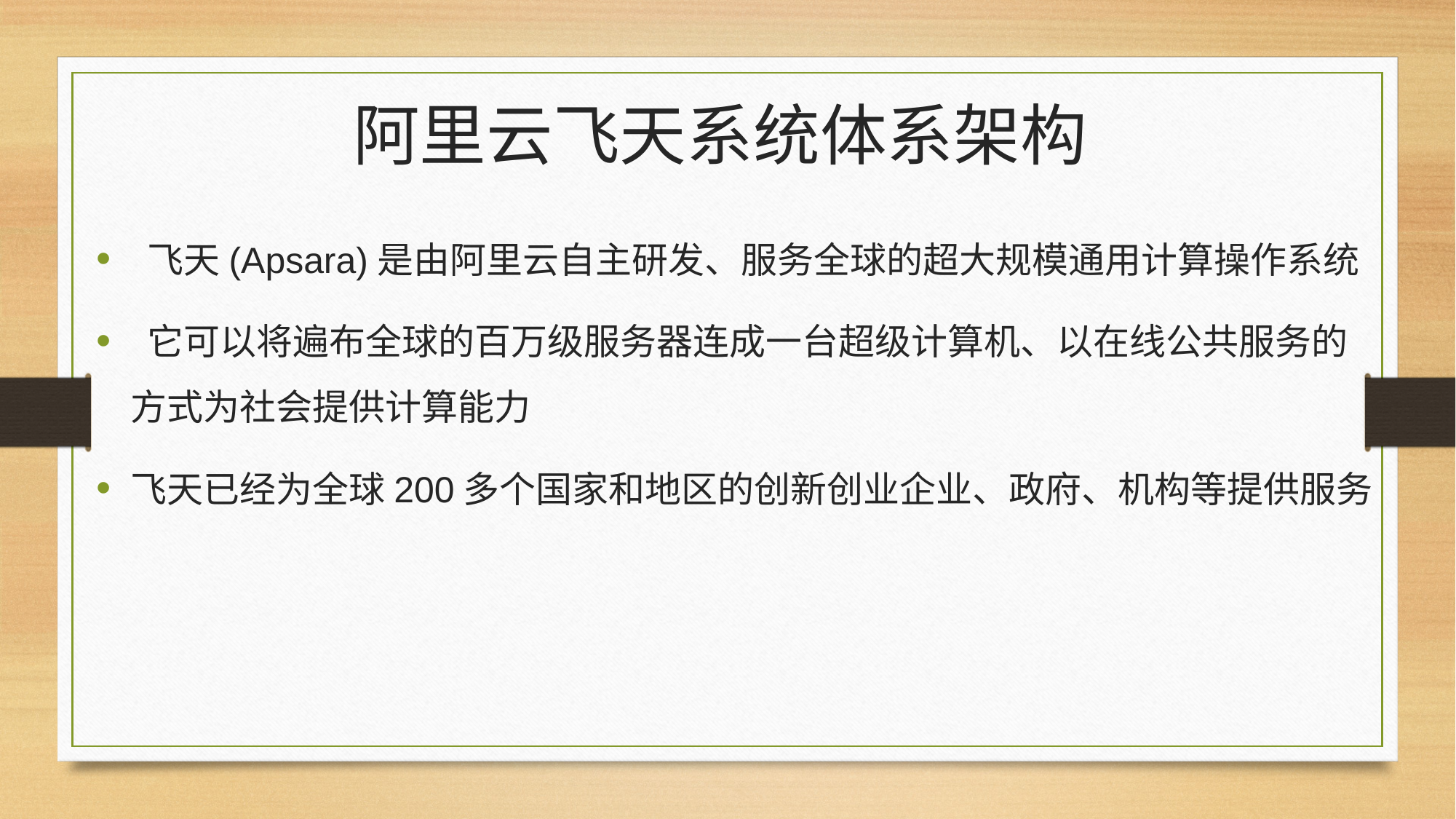

# 阿里云飞天系统体系架构
 飞天(Apsara)是由阿里云自主研发、服务全球的超大规模通用计算操作系统
 它可以将遍布全球的百万级服务器连成一台超级计算机、以在线公共服务的方式为社会提供计算能力
飞天已经为全球200多个国家和地区的创新创业企业、政府、机构等提供服务